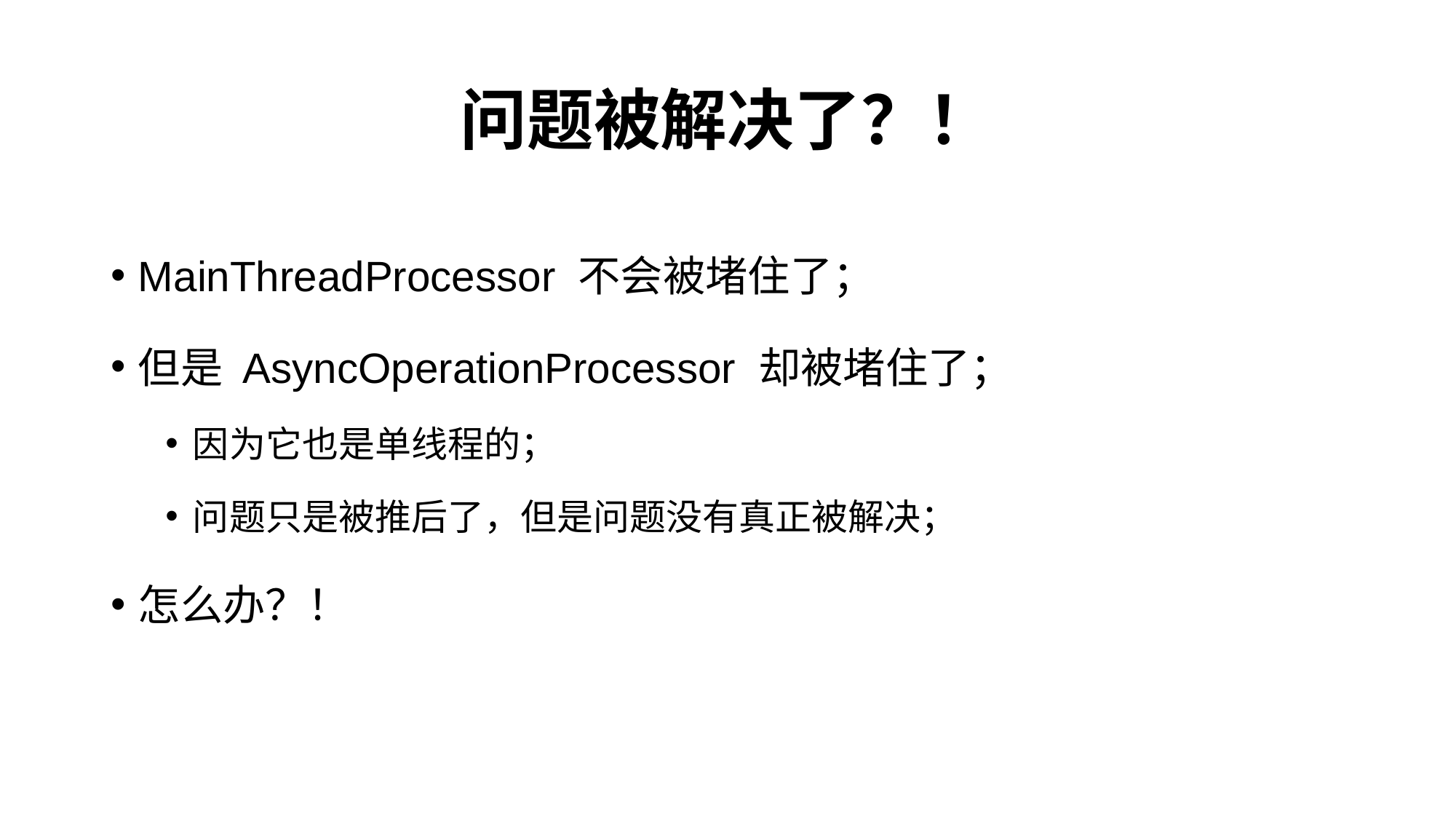

# 问题被解决了？！
MainThreadProcessor 不会被堵住了；
但是 AsyncOperationProcessor 却被堵住了；
因为它也是单线程的；
问题只是被推后了，但是问题没有真正被解决；
怎么办？！